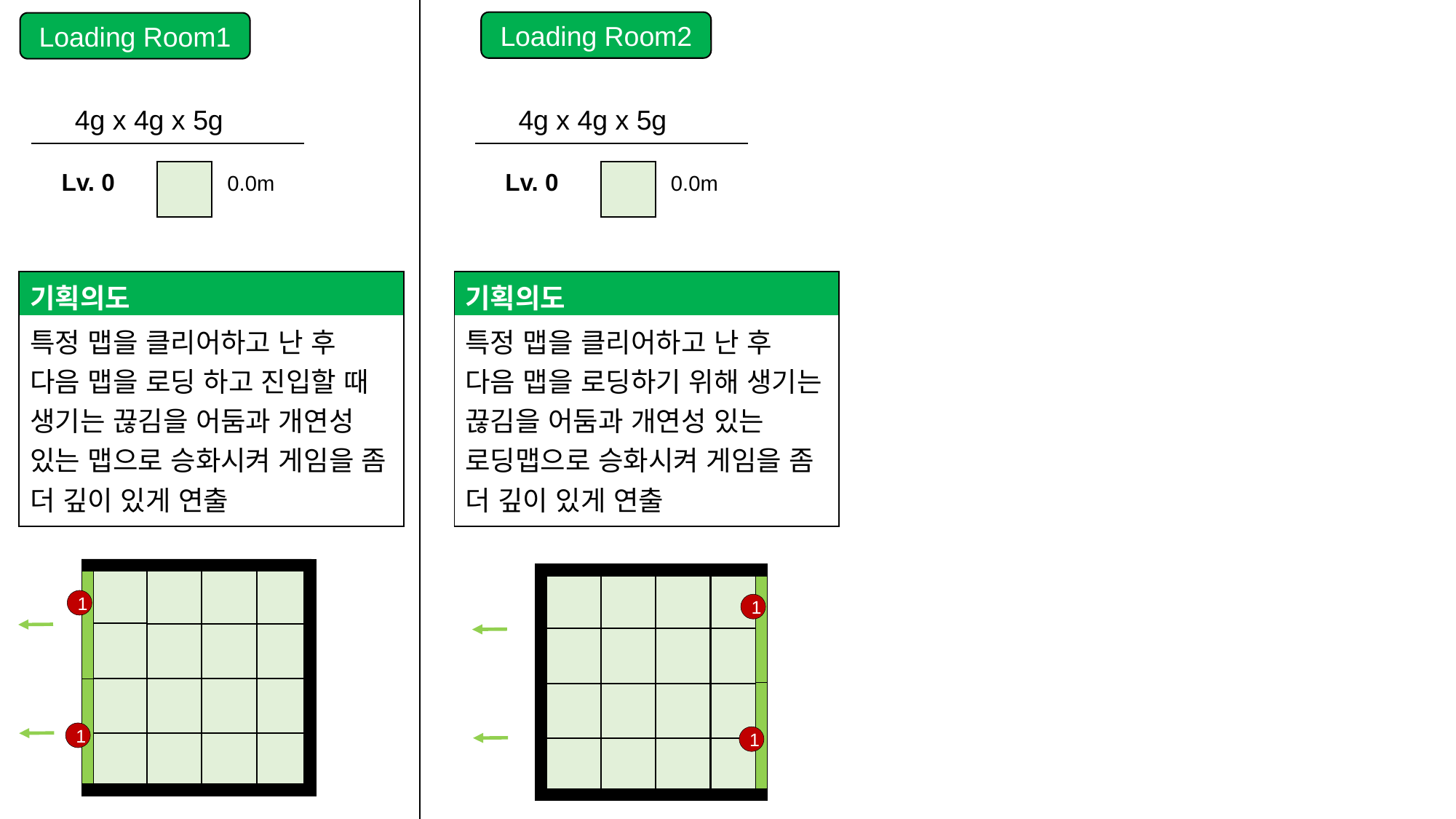

Loading Room2
Loading Room1
4g x 4g x 5g
Lv. 0
0.0m

4g x 4g x 5g
Lv. 0
0.0m

| 기획의도 |
| --- |
| 특정 맵을 클리어하고 난 후 다음 맵을 로딩하기 위해 생기는 끊김을 어둠과 개연성 있는 로딩맵으로 승화시켜 게임을 좀 더 깊이 있게 연출 |
| 기획의도 |
| --- |
| 특정 맵을 클리어하고 난 후 다음 맵을 로딩 하고 진입할 때 생기는 끊김을 어둠과 개연성 있는 맵으로 승화시켜 게임을 좀 더 깊이 있게 연출 |

1

1

1

1